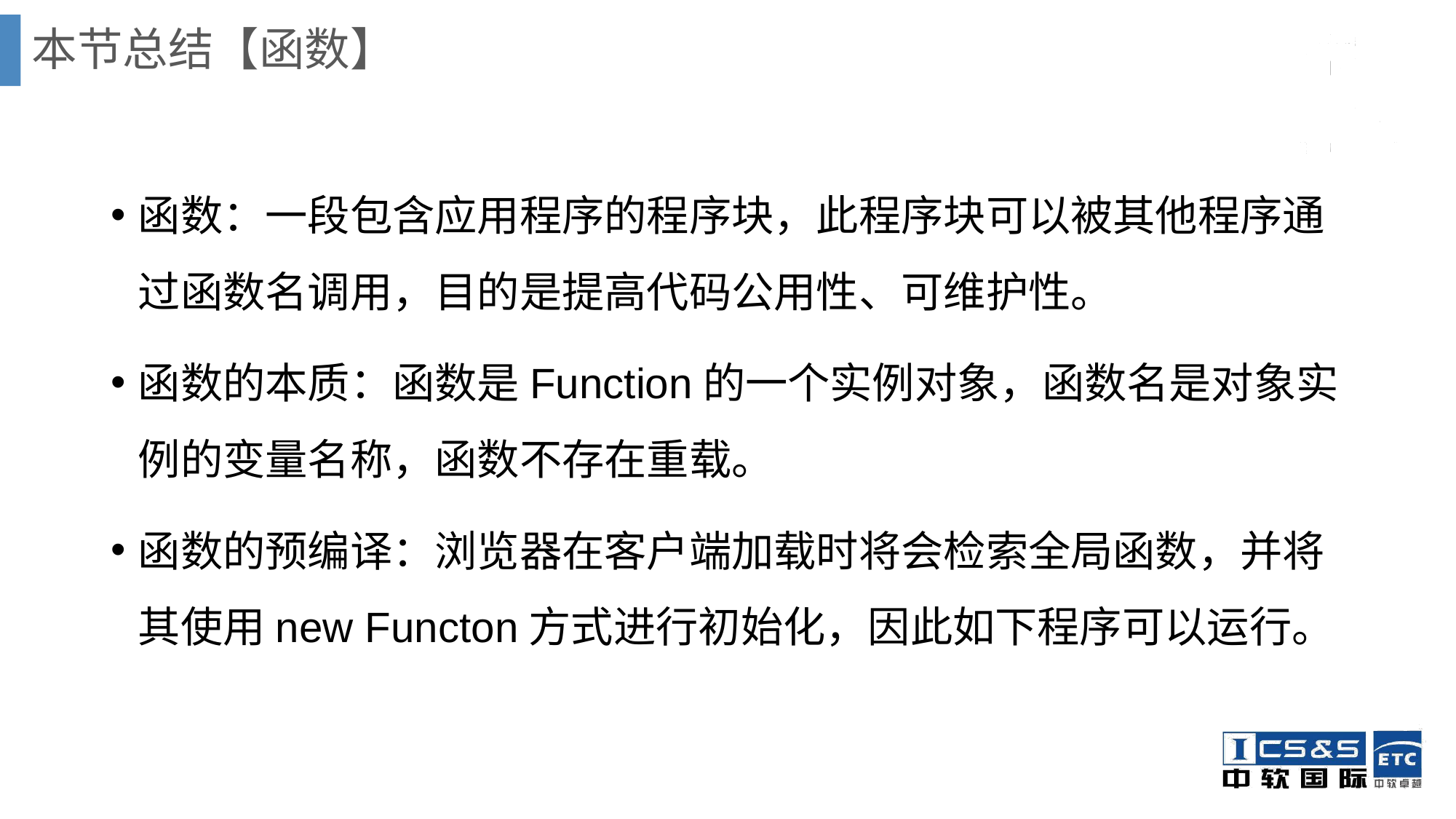

# 本节总结【函数】
函数：一段包含应用程序的程序块，此程序块可以被其他程序通过函数名调用，目的是提高代码公用性、可维护性。
函数的本质：函数是Function的一个实例对象，函数名是对象实例的变量名称，函数不存在重载。
函数的预编译：浏览器在客户端加载时将会检索全局函数，并将其使用new Functon方式进行初始化，因此如下程序可以运行。